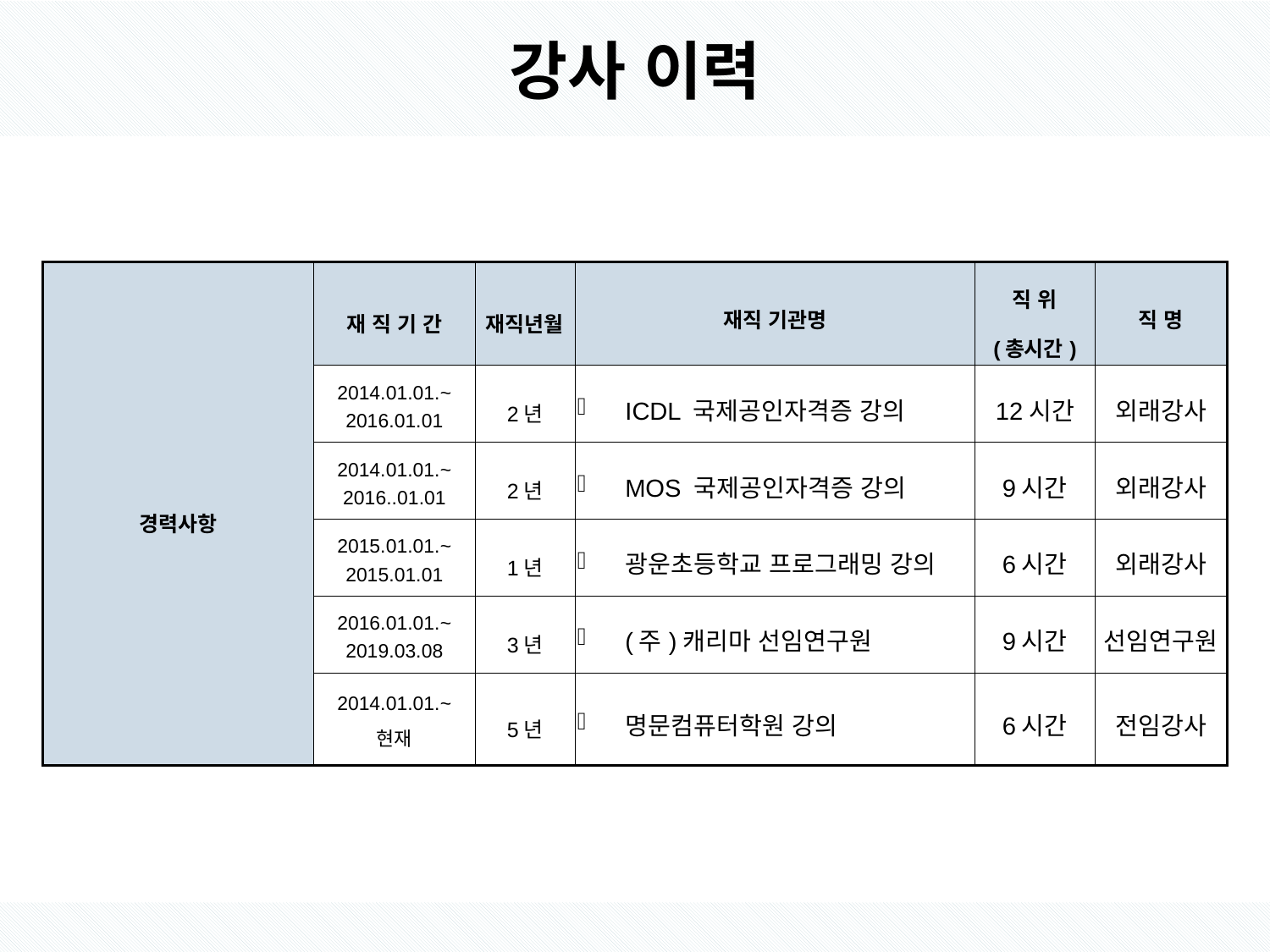

# 강사 이력

| 경력사항 | 재 직 기 간 | 재직년월 | 재직 기관명 | 직 위 (총시간) | 직 명 |
| --- | --- | --- | --- | --- | --- |
|  | 2014.01.01.~ 2016.01.01 | 2년 | ICDL 국제공인자격증 강의 | 12시간 | 외래강사 |
|  | 2014.01.01.~ 2016..01.01 | 2년 | MOS 국제공인자격증 강의 | 9시간 | 외래강사 |
|  | 2015.01.01.~ 2015.01.01 | 1년 | 광운초등학교 프로그래밍 강의 | 6시간 | 외래강사 |
|  | 2016.01.01.~ 2019.03.08 | 3년 | (주)캐리마 선임연구원 | 9시간 | 선임연구원 |
|  | 2014.01.01.~ 현재 | 5년 | 명문컴퓨터학원 강의 | 6시간 | 전임강사 |